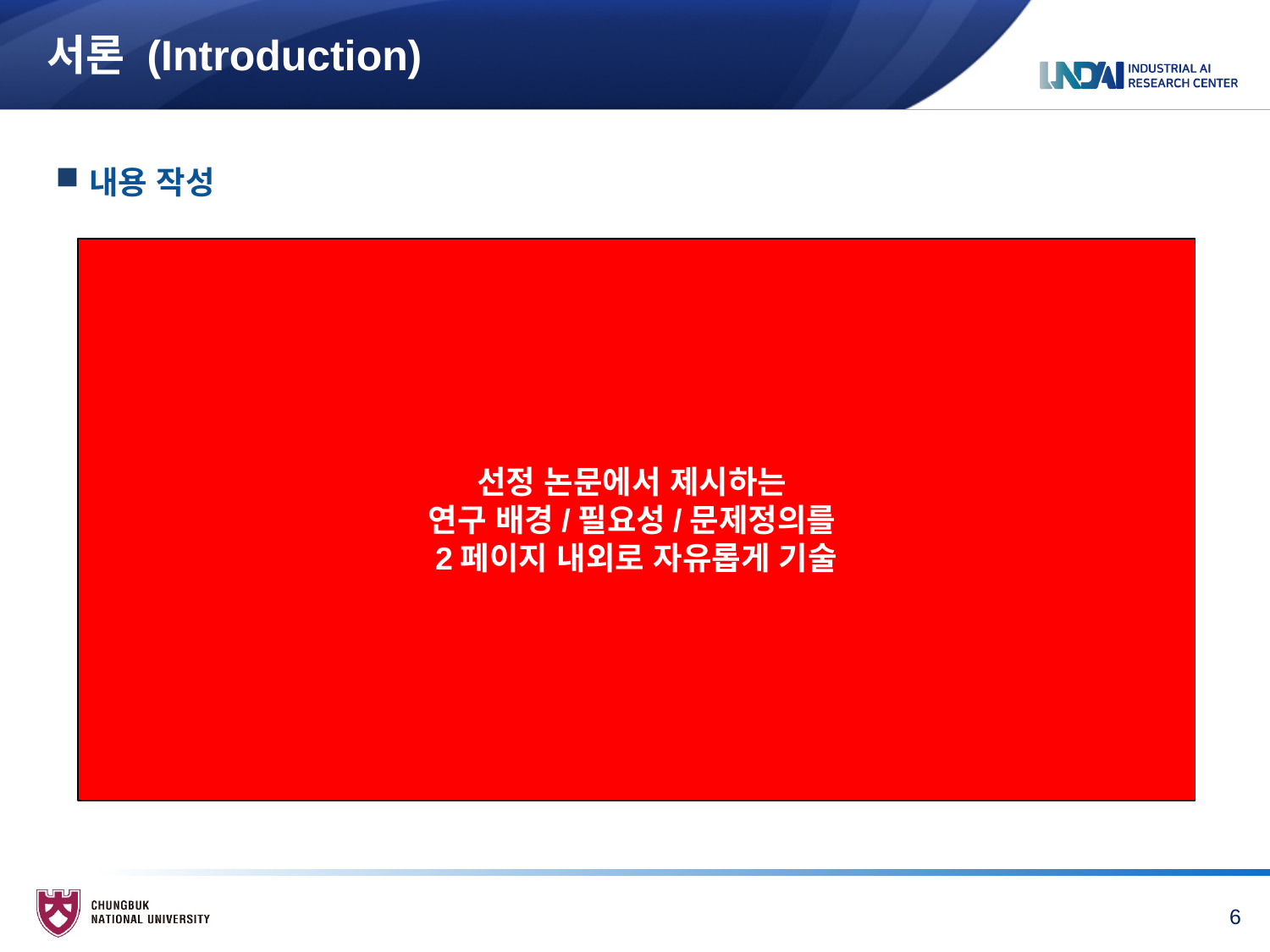

# 서론 (Introduction)
내용 작성
선정 논문에서 제시하는
연구 배경/필요성/문제정의를
2페이지 내외로 자유롭게 기술